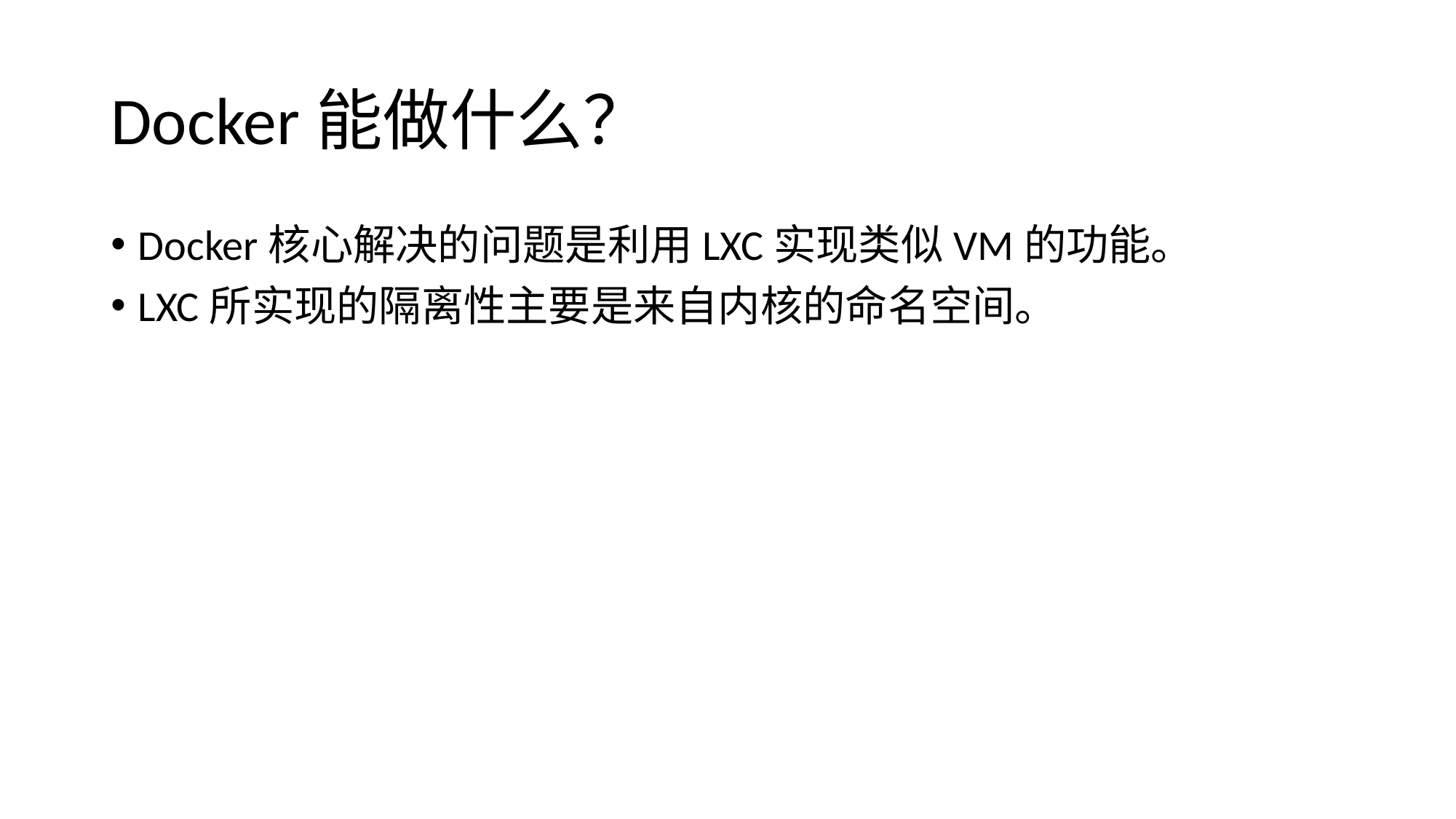

# Docker能做什么？
Docker核心解决的问题是利用LXC实现类似VM的功能。
LXC所实现的隔离性主要是来自内核的命名空间。